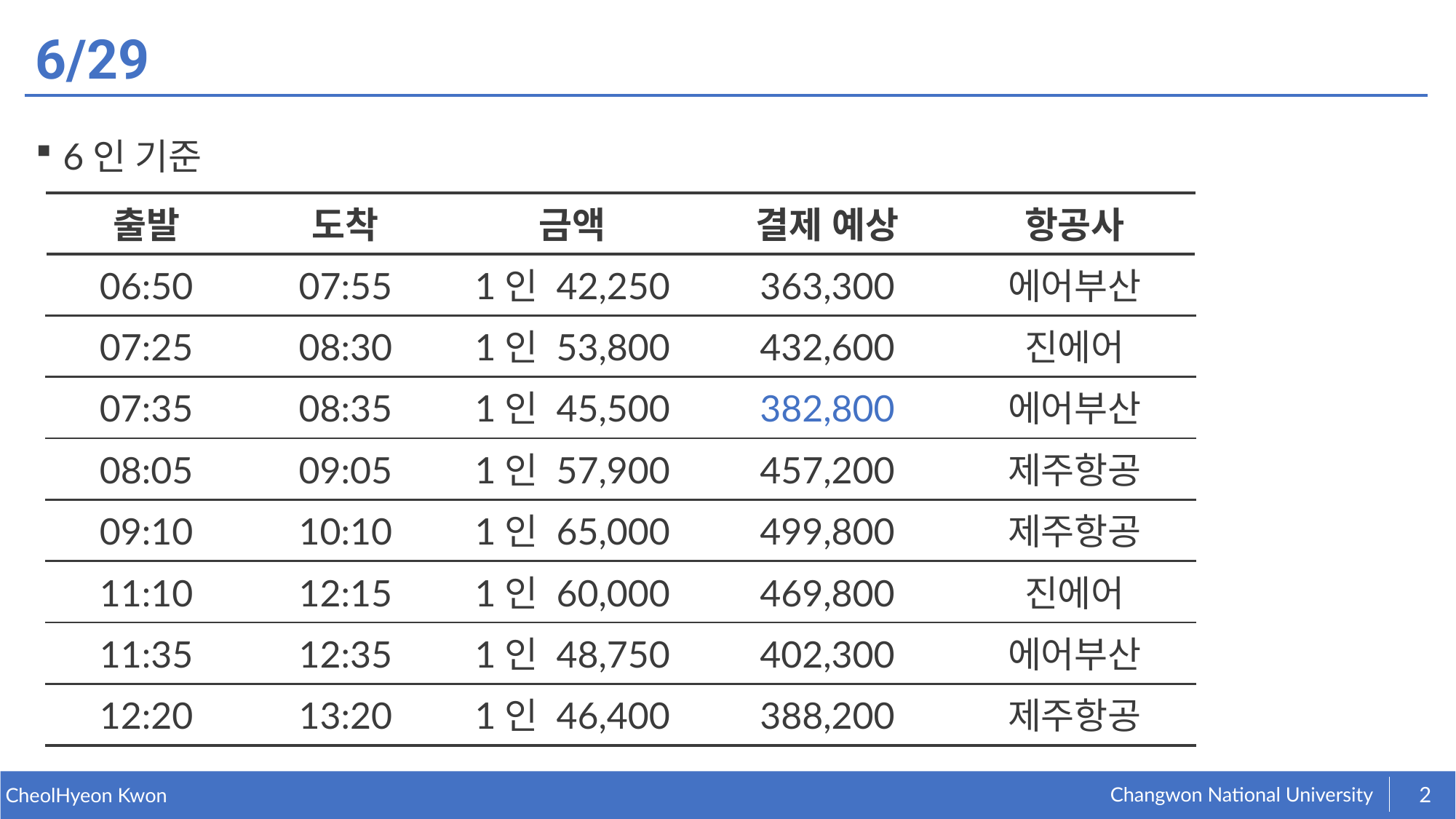

# 6/29
6인 기준
| 출발 | 도착 | 금액 | 결제 예상 | 항공사 |
| --- | --- | --- | --- | --- |
| 06:50 | 07:55 | 1인 42,250 | 363,300 | 에어부산 |
| 07:25 | 08:30 | 1인 53,800 | 432,600 | 진에어 |
| 07:35 | 08:35 | 1인 45,500 | 382,800 | 에어부산 |
| 08:05 | 09:05 | 1인 57,900 | 457,200 | 제주항공 |
| 09:10 | 10:10 | 1인 65,000 | 499,800 | 제주항공 |
| 11:10 | 12:15 | 1인 60,000 | 469,800 | 진에어 |
| 11:35 | 12:35 | 1인 48,750 | 402,300 | 에어부산 |
| 12:20 | 13:20 | 1인 46,400 | 388,200 | 제주항공 |
2